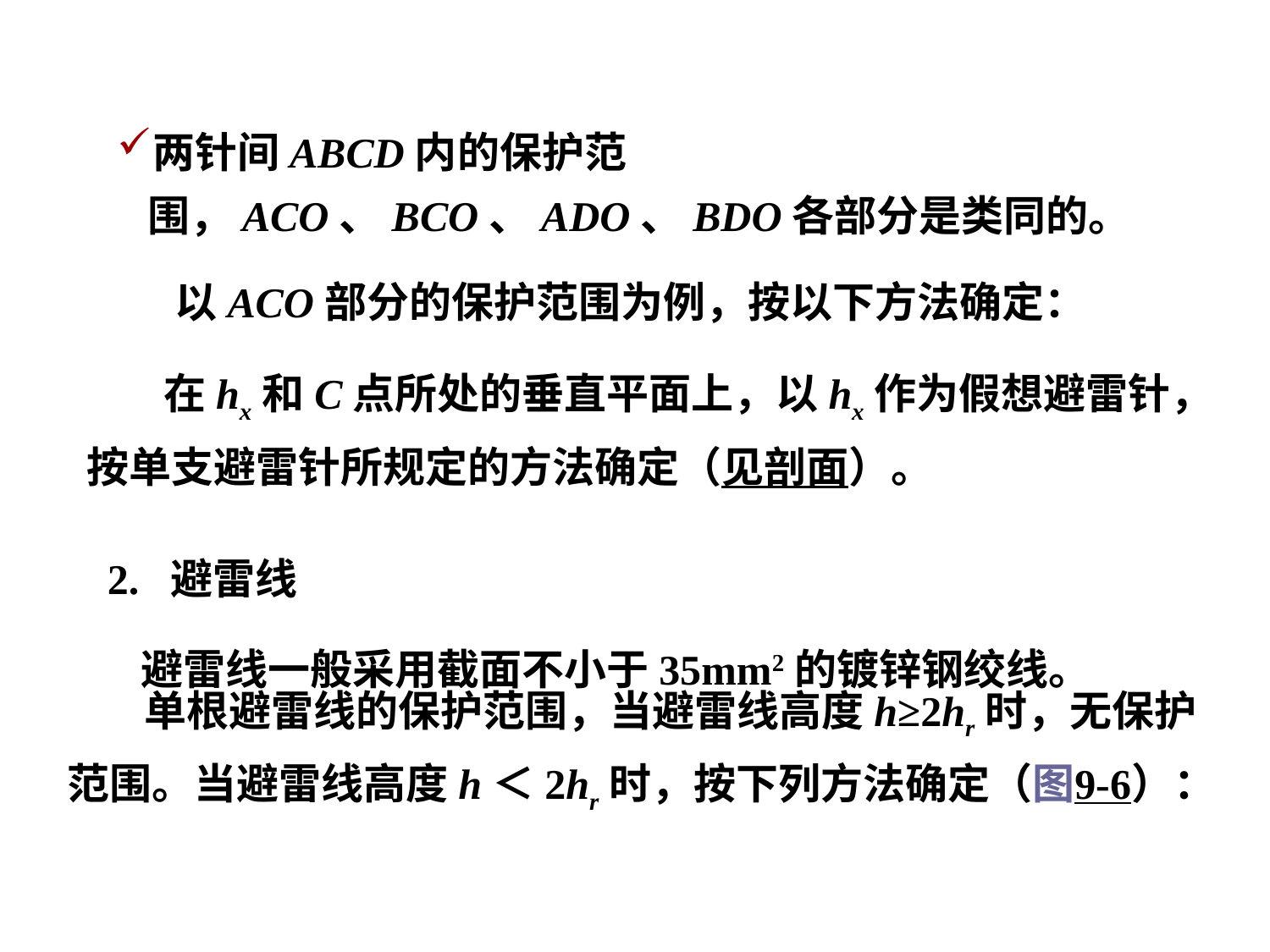

两针间ABCD内的保护范围，ACO、BCO、ADO、BDO各部分是类同的。
      以ACO部分的保护范围为例，按以下方法确定：

       在hx和C点所处的垂直平面上，以hx作为假想避雷针，按单支避雷针所规定的方法确定（见剖面）。
2.  避雷线
避雷线一般采用截面不小于35mm2的镀锌钢绞线。
       单根避雷线的保护范围，当避雷线高度h≥2hr时，无保护范围。当避雷线高度h＜2hr时，按下列方法确定（图9-6）：